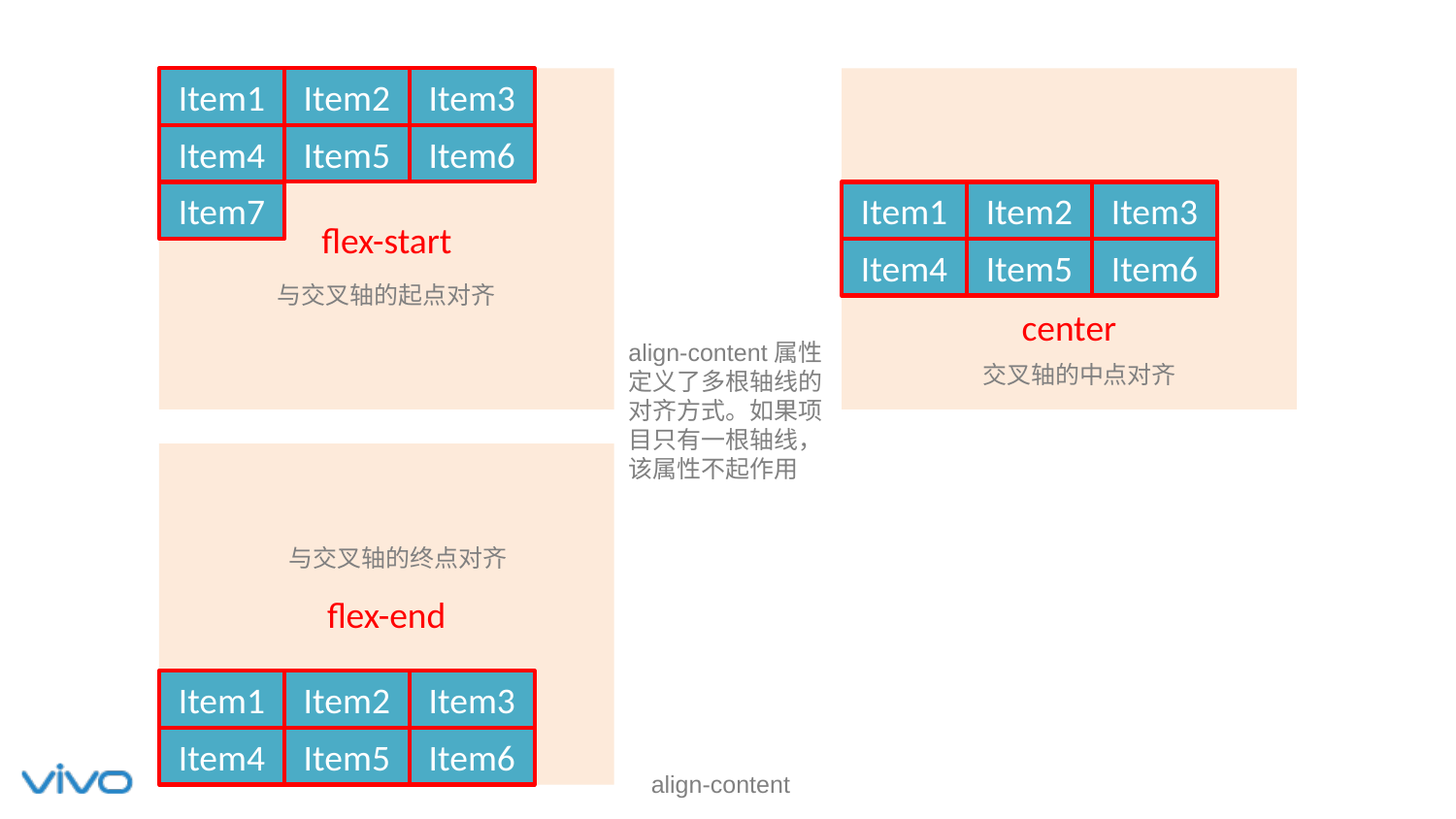

flex-start
Item1
Item2
Item3

center
Item4
Item5
Item6
Item7
Item1
Item2
Item3
Item4
Item5
Item6
与交叉轴的起点对齐
align-content属性定义了多根轴线的对齐方式。如果项目只有一根轴线，该属性不起作用
交叉轴的中点对齐
flex-end
与交叉轴的终点对齐
Item1
Item2
Item3
Item4
Item5
Item6
align-content